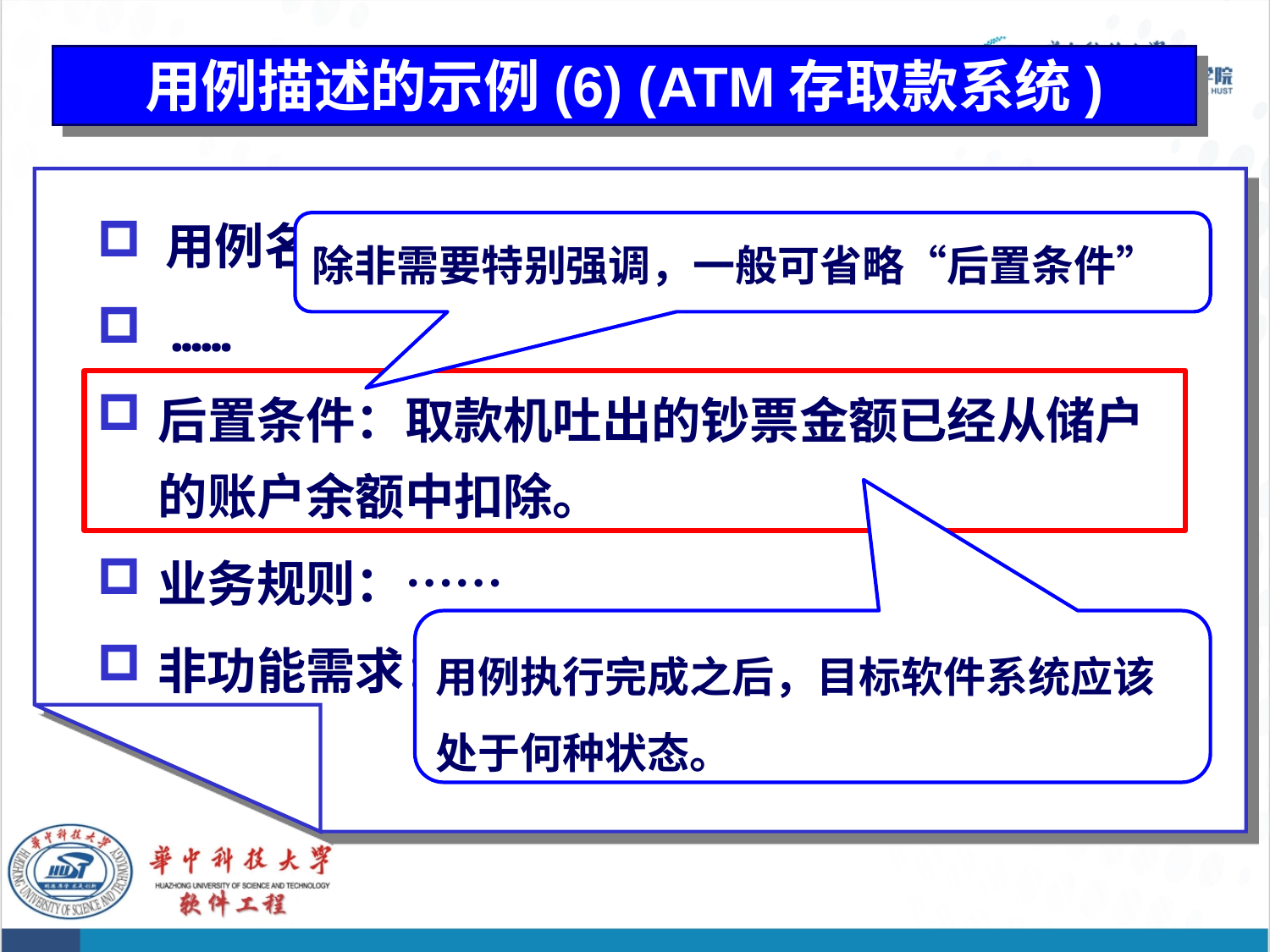

# 用例描述的示例(6) (ATM存取款系统)
 用例名称：取款。
 ……
后置条件：取款机吐出的钞票金额已经从储户的账户余额中扣除。
业务规则：……
非功能需求：……
除非需要特别强调，一般可省略“后置条件”

用例执行完成之后，目标软件系统应该处于何种状态。